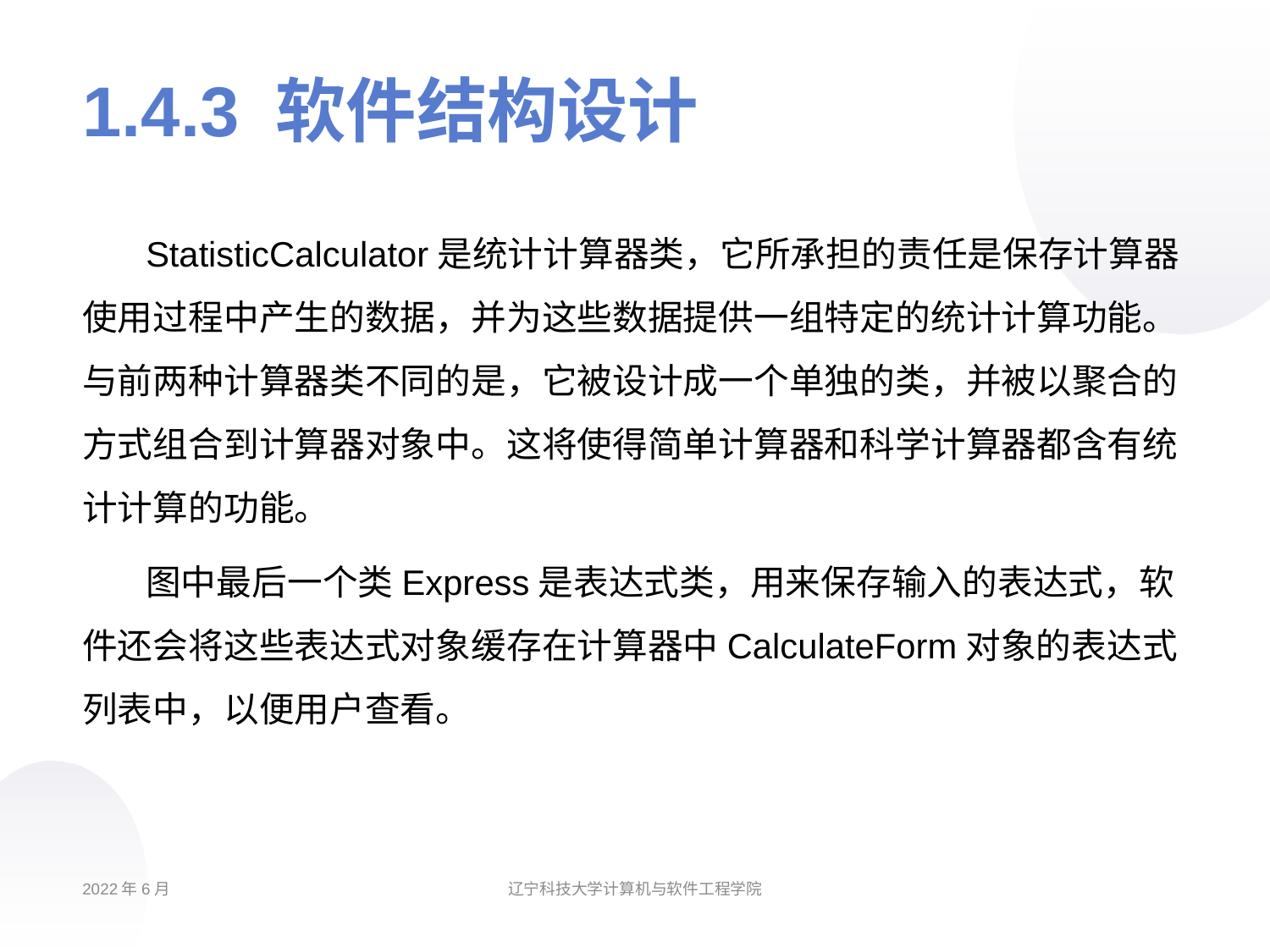

# 1.4.3 软件结构设计
StatisticCalculator是统计计算器类，它所承担的责任是保存计算器使用过程中产生的数据，并为这些数据提供一组特定的统计计算功能。与前两种计算器类不同的是，它被设计成一个单独的类，并被以聚合的方式组合到计算器对象中。这将使得简单计算器和科学计算器都含有统计计算的功能。
图中最后一个类Express是表达式类，用来保存输入的表达式，软件还会将这些表达式对象缓存在计算器中CalculateForm对象的表达式列表中，以便用户查看。

2022年6月
辽宁科技大学计算机与软件工程学院
188